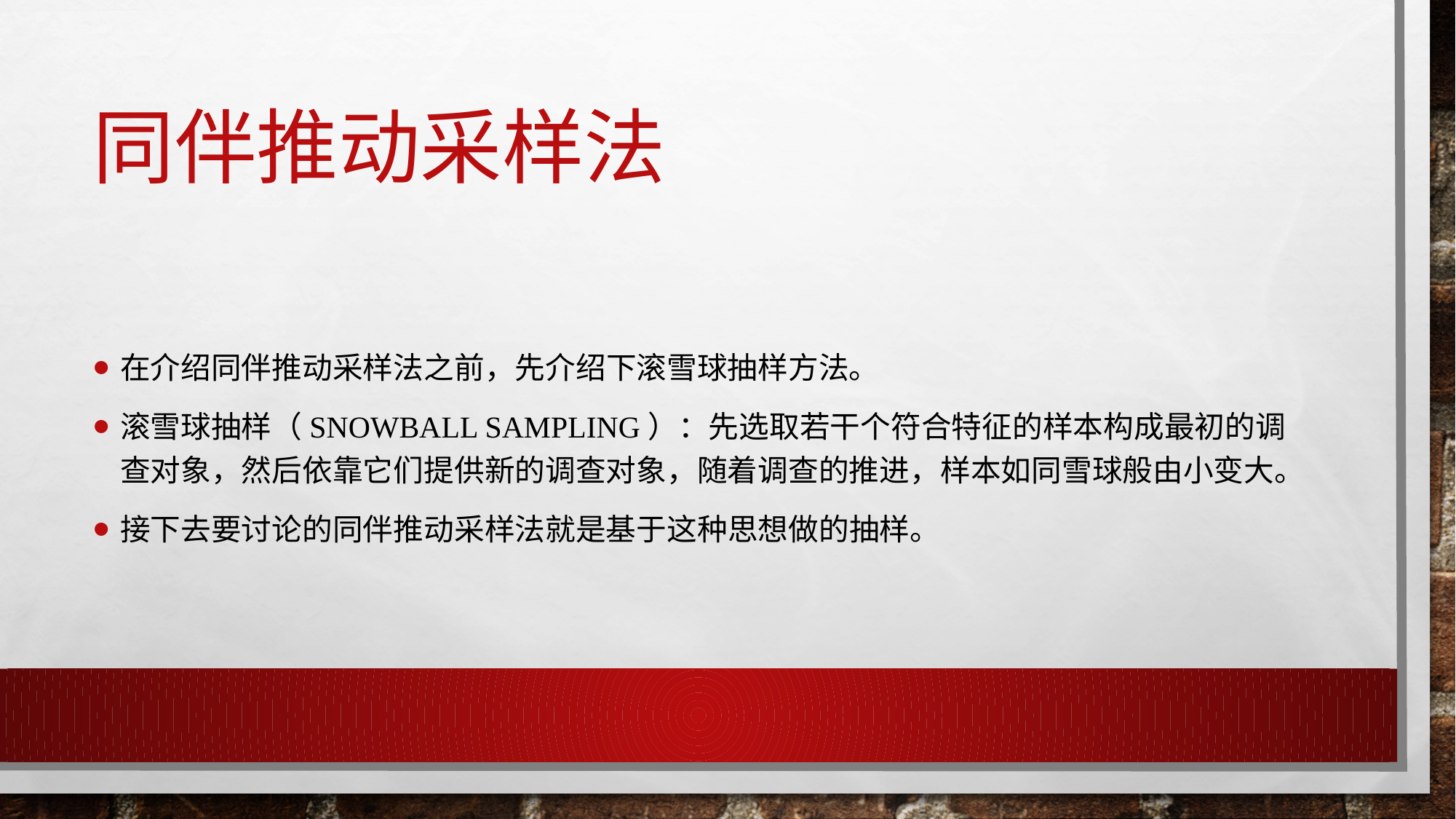

# 同伴推动采样法
在介绍同伴推动采样法之前，先介绍下滚雪球抽样方法。
滚雪球抽样（Snowball Sampling）：先选取若干个符合特征的样本构成最初的调查对象，然后依靠它们提供新的调查对象，随着调查的推进，样本如同雪球般由小变大。
接下去要讨论的同伴推动采样法就是基于这种思想做的抽样。